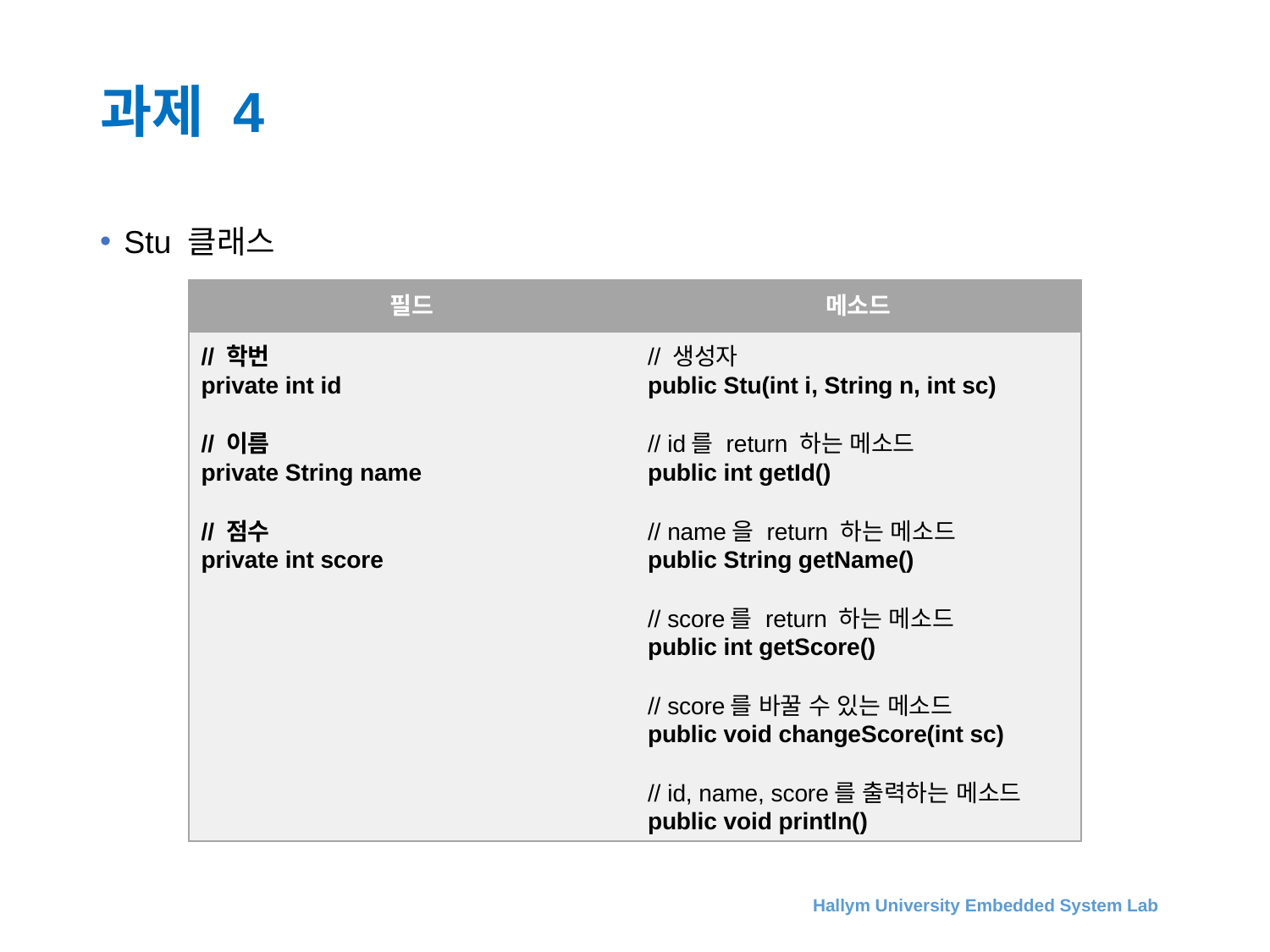

# 과제 4
Stu 클래스

| 필드 | 메소드 |
| --- | --- |
| // 학번 private int id // 이름 private String name // 점수 private int score | // 생성자 public Stu(int i, String n, int sc) // id를 return 하는 메소드 public int getId() // name을 return 하는 메소드 public String getName() // score를 return 하는 메소드 public int getScore() // score를 바꿀 수 있는 메소드 public void changeScore(int sc) // id, name, score를 출력하는 메소드 public void println() |
Hallym University Embedded System Lab